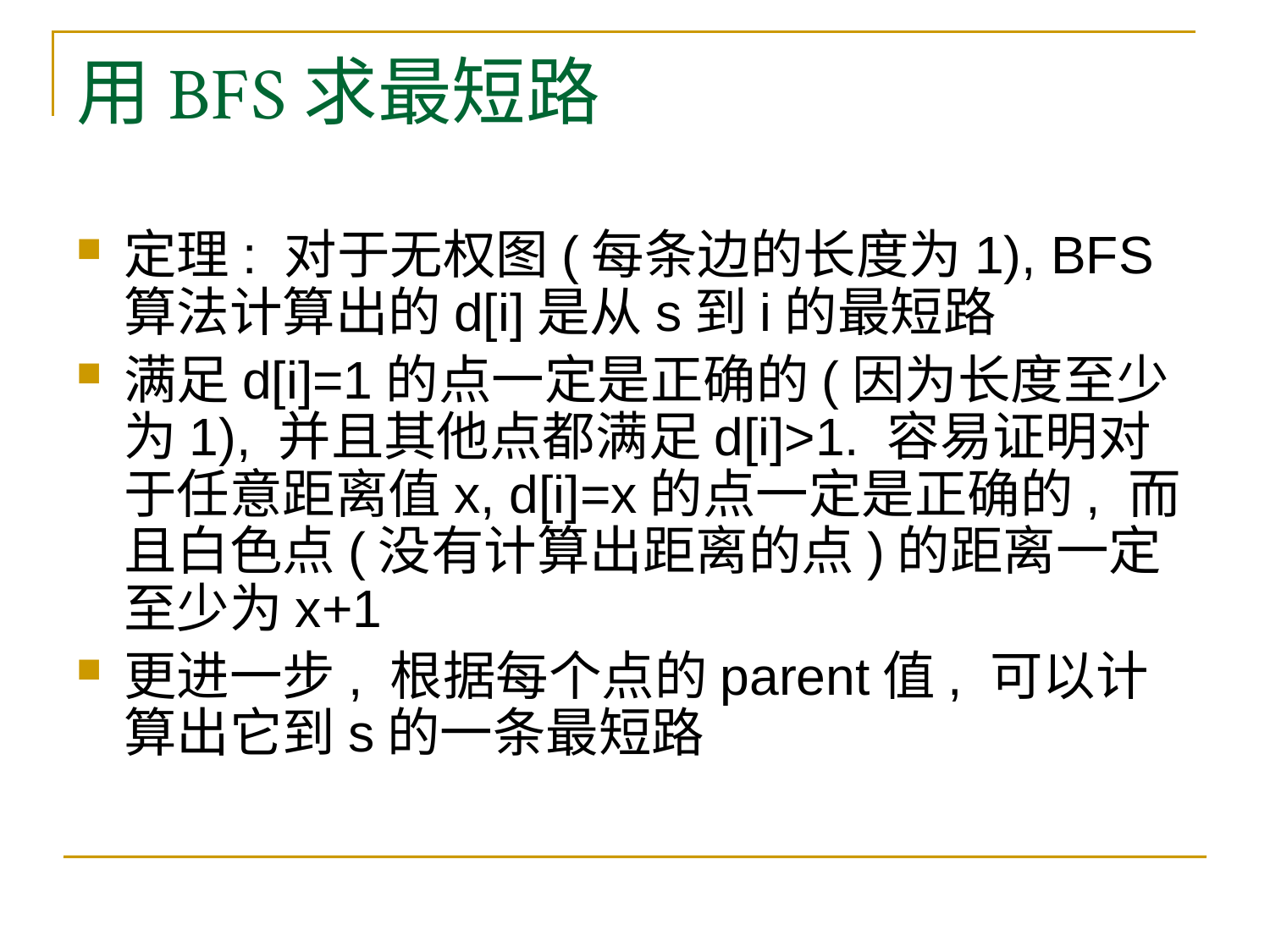

# 用BFS求最短路
定理: 对于无权图(每条边的长度为1), BFS算法计算出的d[i]是从s到i的最短路
满足d[i]=1的点一定是正确的(因为长度至少为1), 并且其他点都满足d[i]>1. 容易证明对于任意距离值x, d[i]=x的点一定是正确的, 而且白色点(没有计算出距离的点)的距离一定至少为x+1
更进一步, 根据每个点的parent值, 可以计算出它到s的一条最短路